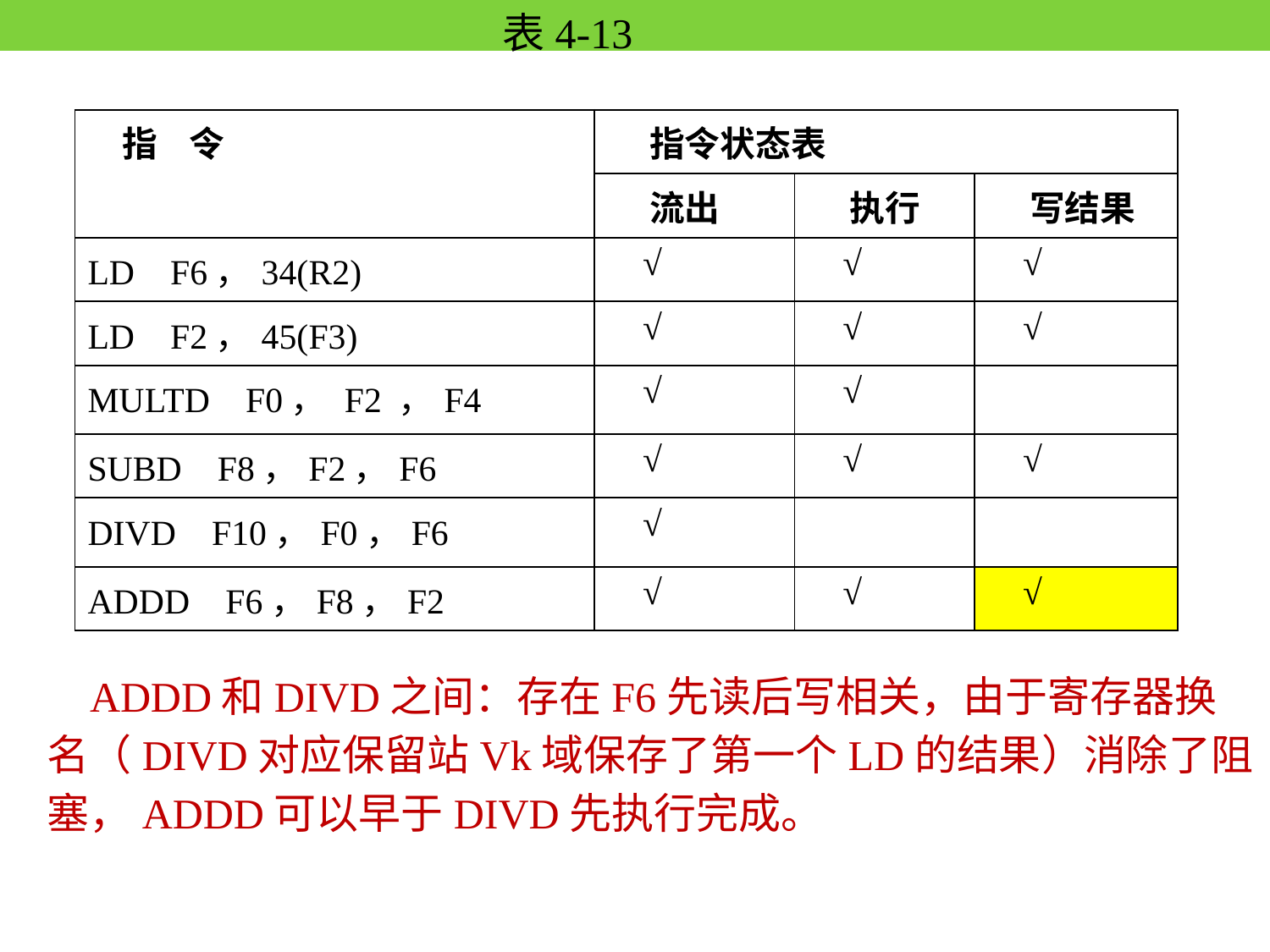

表4-13
| 指 令 | 指令状态表 |  |  |
| --- | --- | --- | --- |
|  | 流出 | 执行 | 写结果 |
| LD F6，34(R2) | √ | √ | √ |
| LD F2，45(F3) | √ | √ | √ |
| MULTD F0， F2 ，F4 | √ | √ |  |
| SUBD F8，F2，F6 | √ | √ | √ |
| DIVD F10，F0，F6 | √ |  |  |
| ADDD F6，F8，F2 | √ | √ | √ |
    ADDD和DIVD之间：存在F6先读后写相关，由于寄存器换名（DIVD对应保留站Vk域保存了第一个LD的结果）消除了阻塞，ADDD可以早于DIVD先执行完成。
69